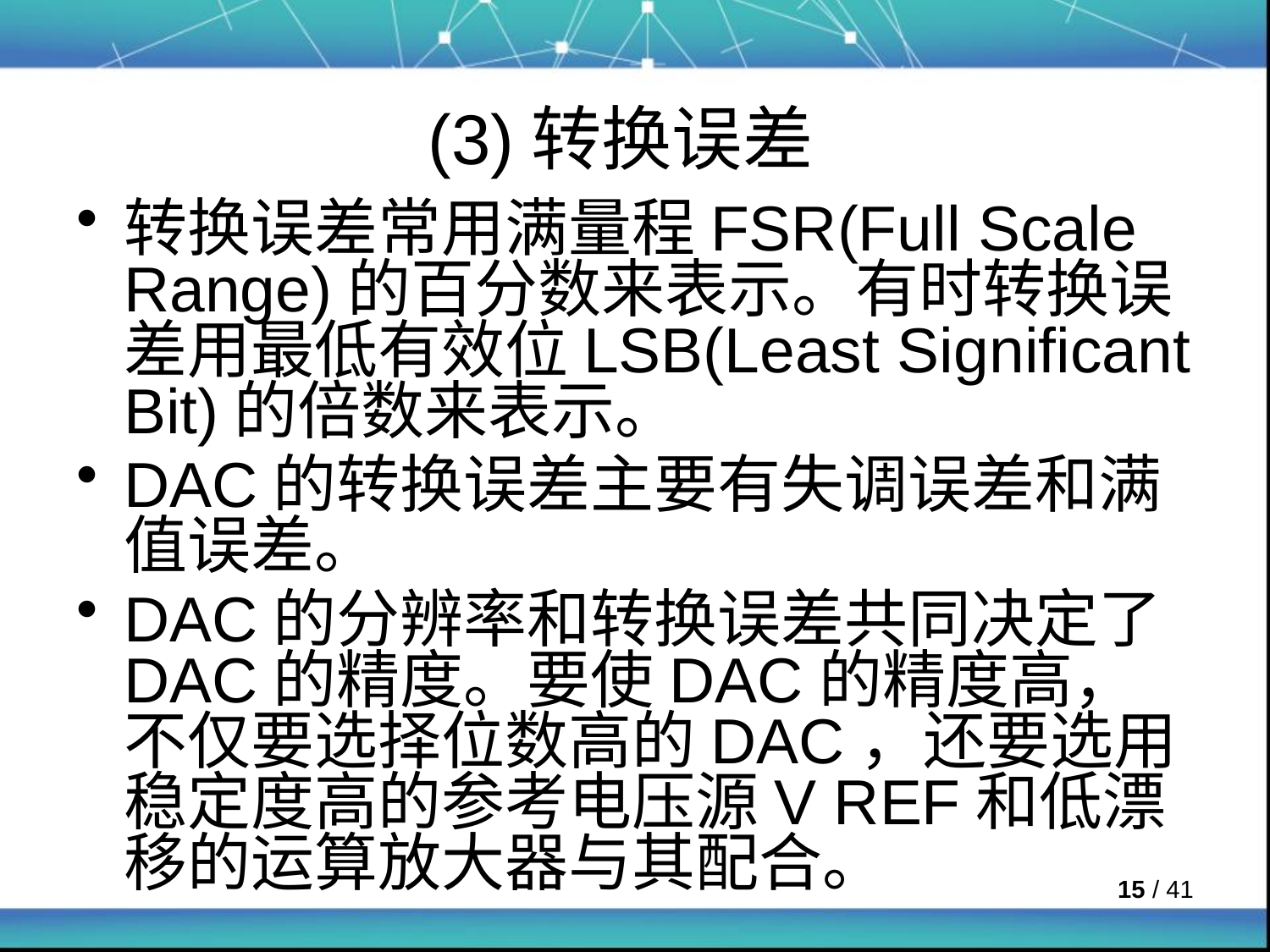

# (3)转换误差
转换误差常用满量程FSR(Full Scale Range)的百分数来表示。有时转换误差用最低有效位LSB(Least Significant Bit)的倍数来表示。
DAC的转换误差主要有失调误差和满值误差。
DAC的分辨率和转换误差共同决定了DAC的精度。要使DAC的精度高，不仅要选择位数高的DAC，还要选用稳定度高的参考电压源V REF和低漂移的运算放大器与其配合。
15 / 41